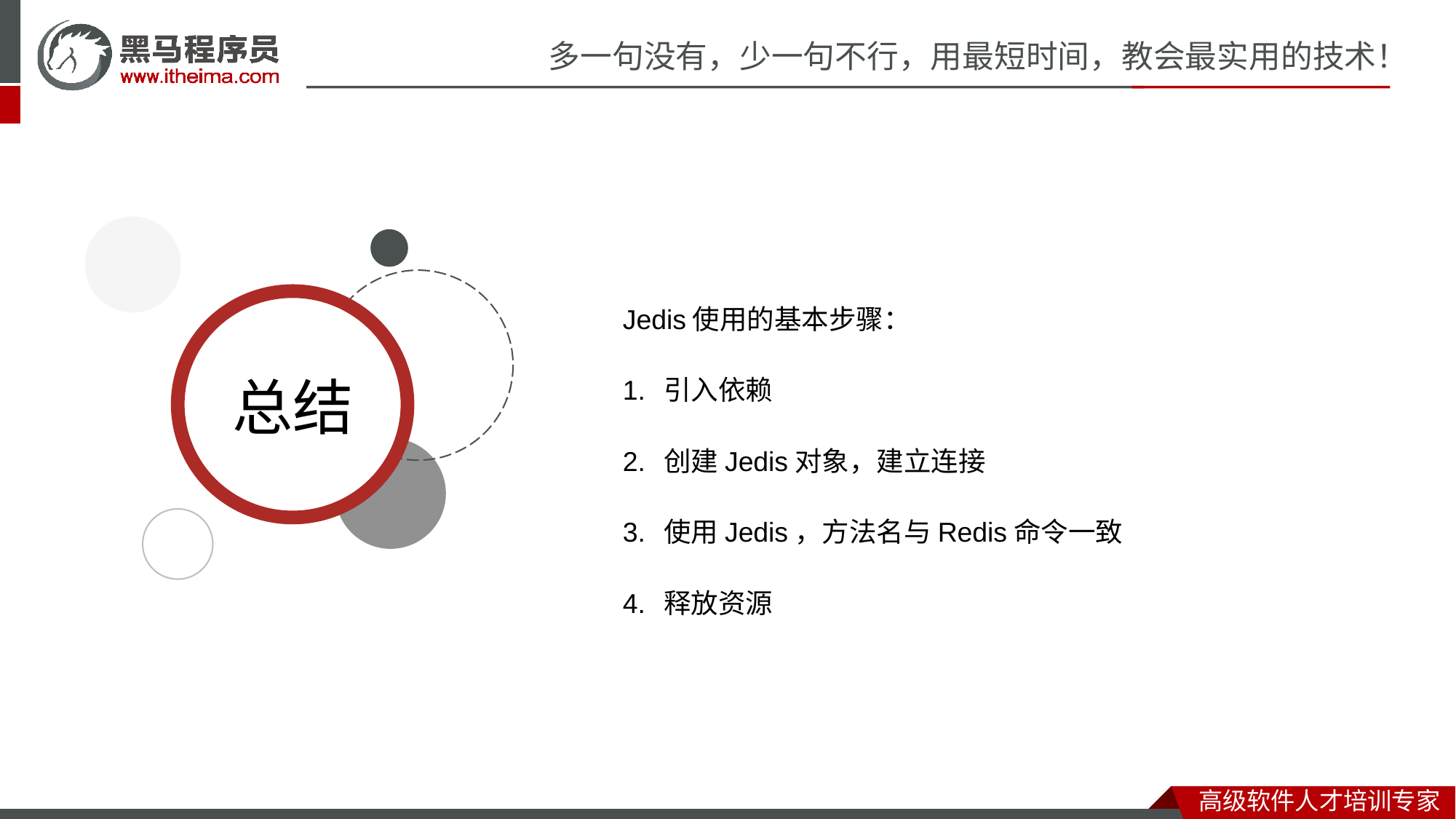

Jedis使用的基本步骤：
引入依赖
创建Jedis对象，建立连接
使用Jedis，方法名与Redis命令一致
释放资源